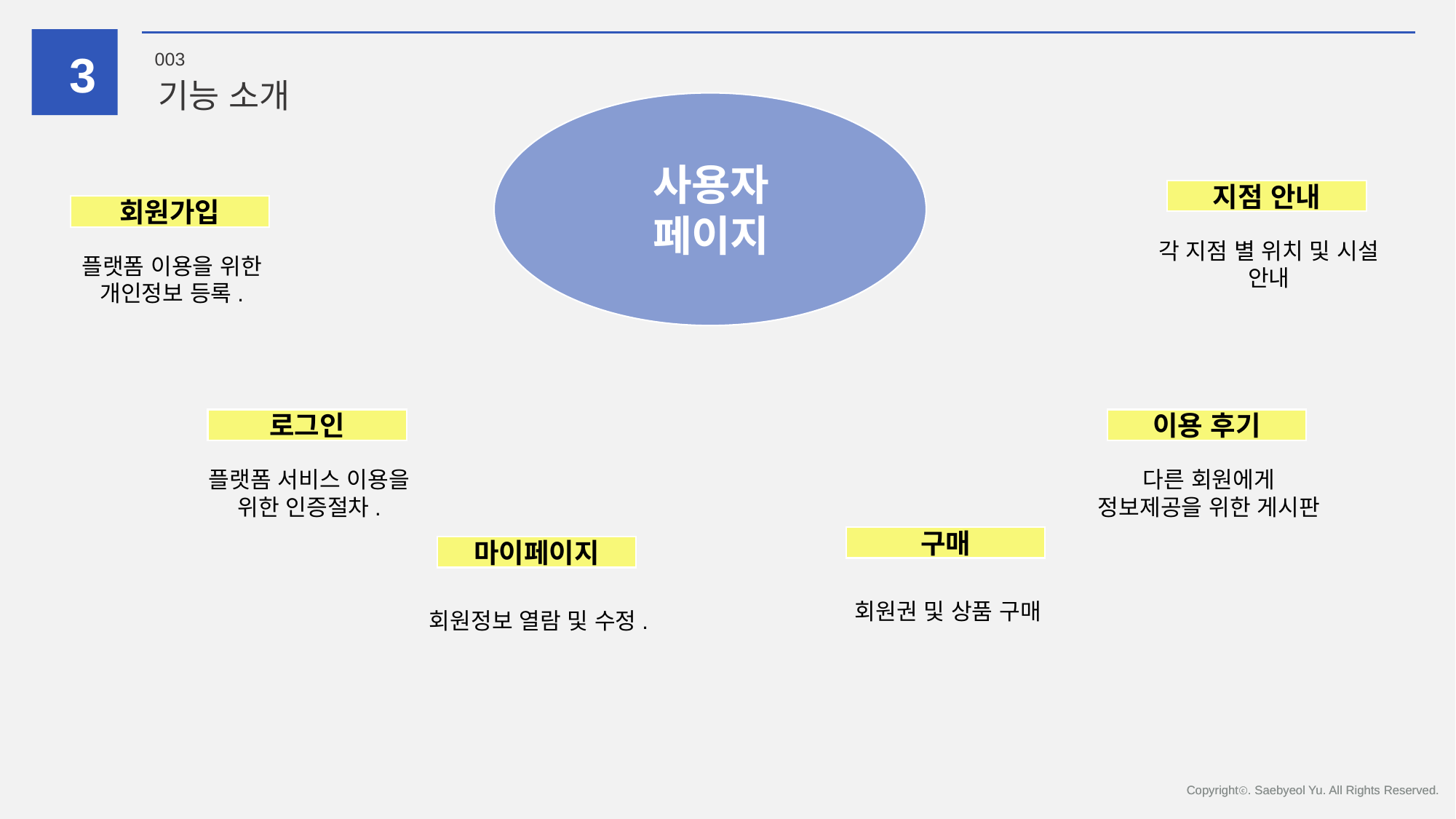

3
003
기능 소개

사용자 페이지
지점 안내
각 지점 별 위치 및 시설 안내
회원가입
플랫폼 이용을 위한
개인정보 등록.
로그인
플랫폼 서비스 이용을
위한 인증절차.
이용 후기
다른 회원에게 정보제공을 위한 게시판
구매
회원권 및 상품 구매
마이페이지
회원정보 열람 및 수정.
Copyrightⓒ. Saebyeol Yu. All Rights Reserved.